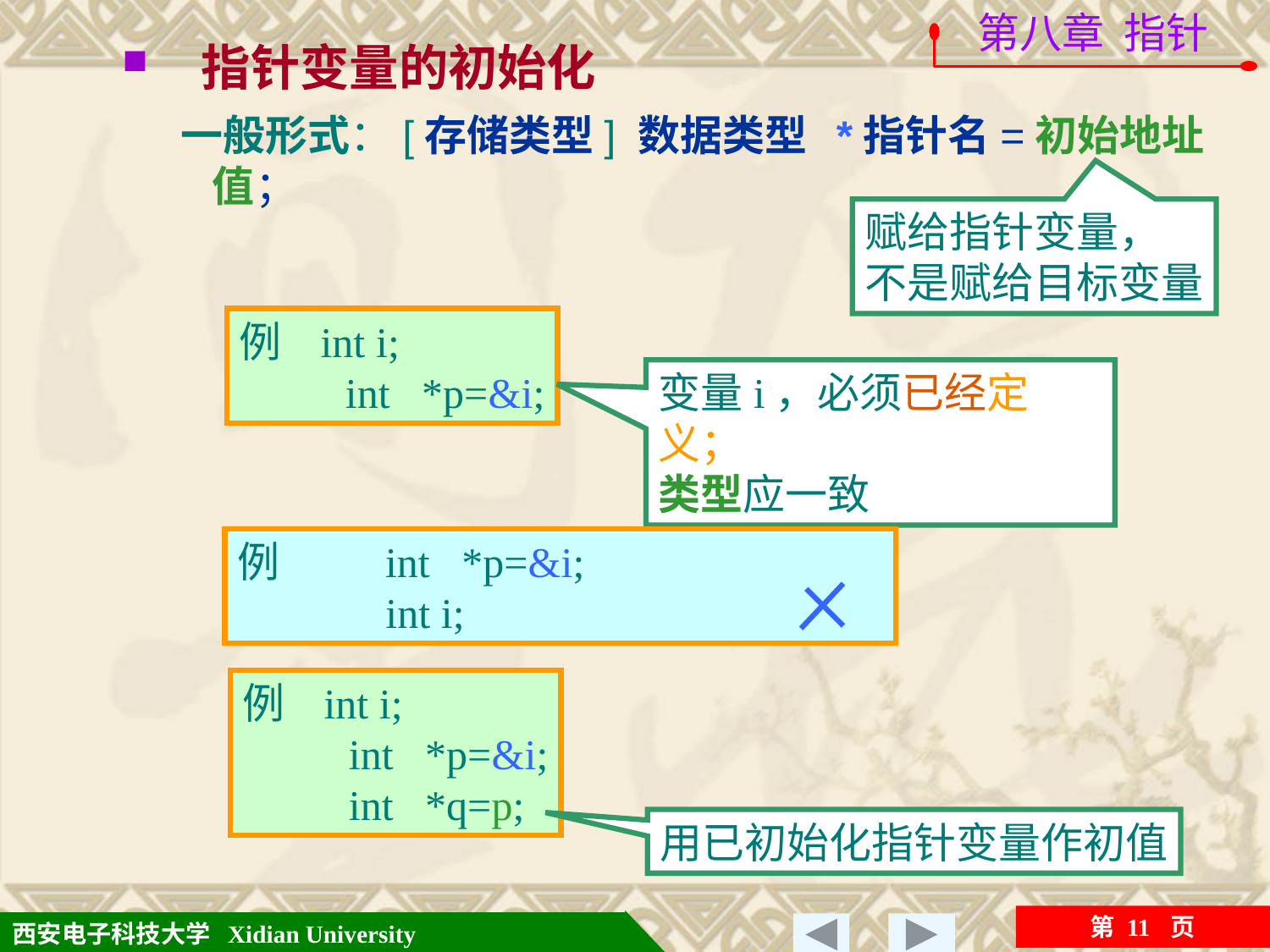

第八章  指针

一般形式：[存储类型] 数据类型  *指针名=初始地址值；
　指针变量的初始化
赋给指针变量，
不是赋给目标变量
例   int i;
          int   *p=&i;
变量i，必须已经定义；
类型应一致
例          int   *p=&i;
              int i;

例   int i;
          int   *p=&i;
          int   *q=p;
用已初始化指针变量作初值